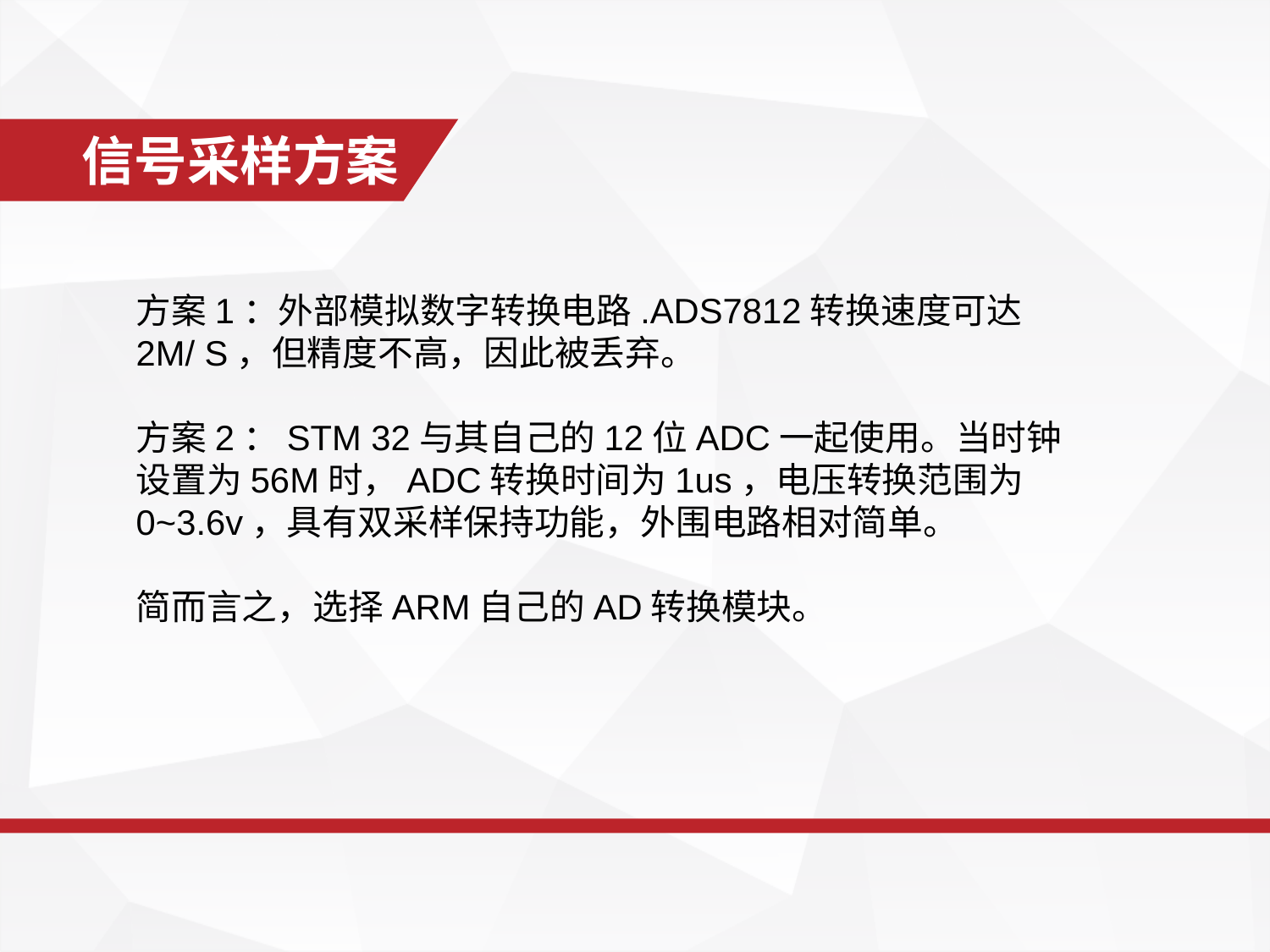

信号采样方案
方案1：外部模拟数字转换电路.ADS7812转换速度可达2M/ S，但精度不高，因此被丢弃。

方案2：STM 32与其自己的12位ADC一起使用。当时钟设置为56M时，ADC转换时间为1us，电压转换范围为0~3.6v，具有双采样保持功能，外围电路相对简单。

简而言之，选择ARM自己的AD转换模块。